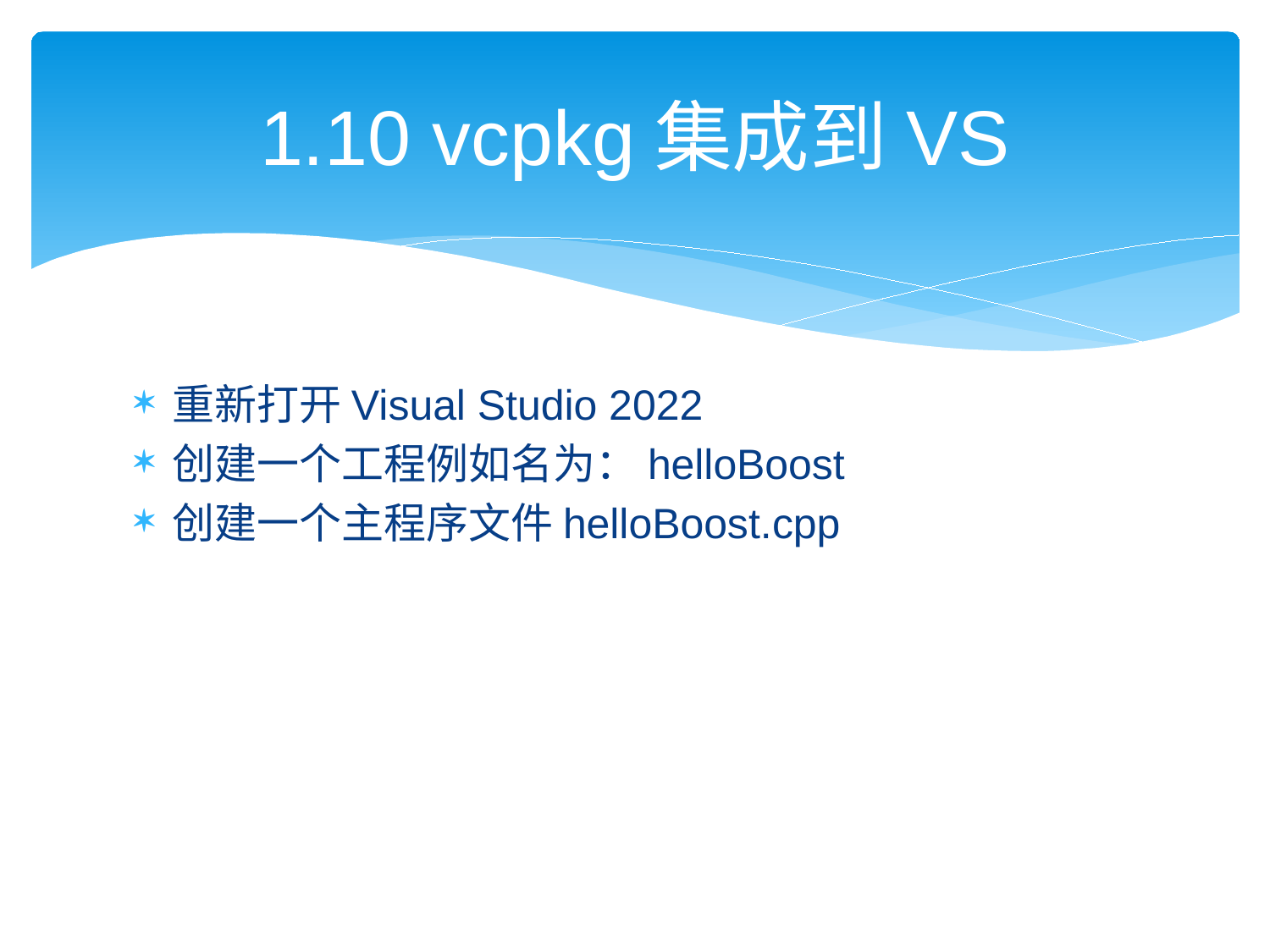

# 1.10 vcpkg集成到VS
重新打开Visual Studio 2022
创建一个工程例如名为：helloBoost
创建一个主程序文件helloBoost.cpp